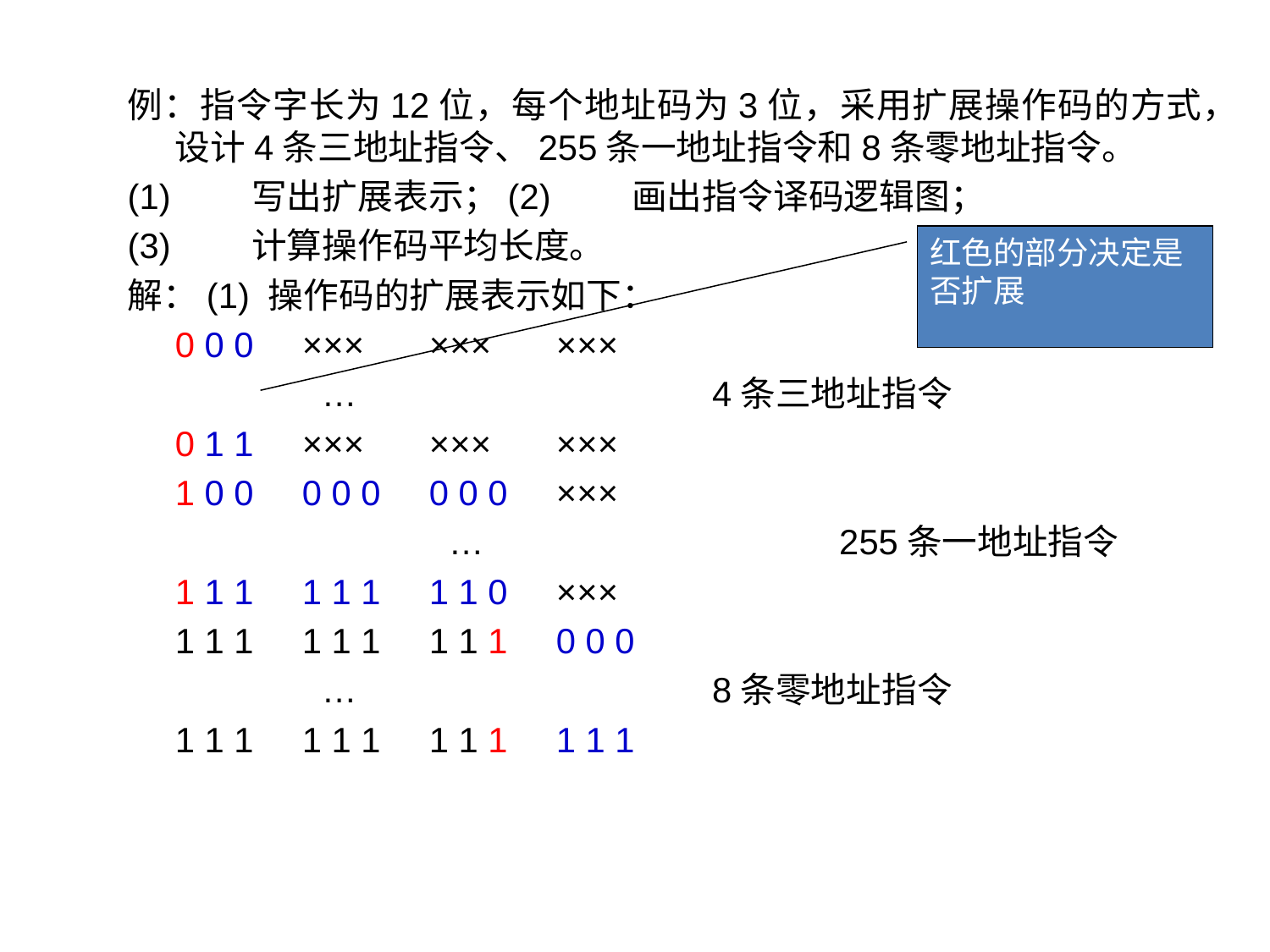

例：指令字长为12位，每个地址码为3位，采用扩展操作码的方式，设计4条三地址指令、255条一地址指令和8条零地址指令。
(1)    写出扩展表示；(2)    画出指令译码逻辑图；
(3)    计算操作码平均长度。
解：(1) 操作码的扩展表示如下：
	0 0 0	×××	×××	×××
   	  	  …			   4条三地址指令
	0 1 1	×××	×××	×××
	1 0 0	0 0 0	0 0 0	×××
			  …			   255条一地址指令
	1 1 1	1 1 1	1 1 0	×××
	1 1 1	1 1 1	1 1 1	0 0 0
    		  …			   8条零地址指令
	1 1 1	1 1 1	1 1 1	1 1 1
红色的部分决定是否扩展